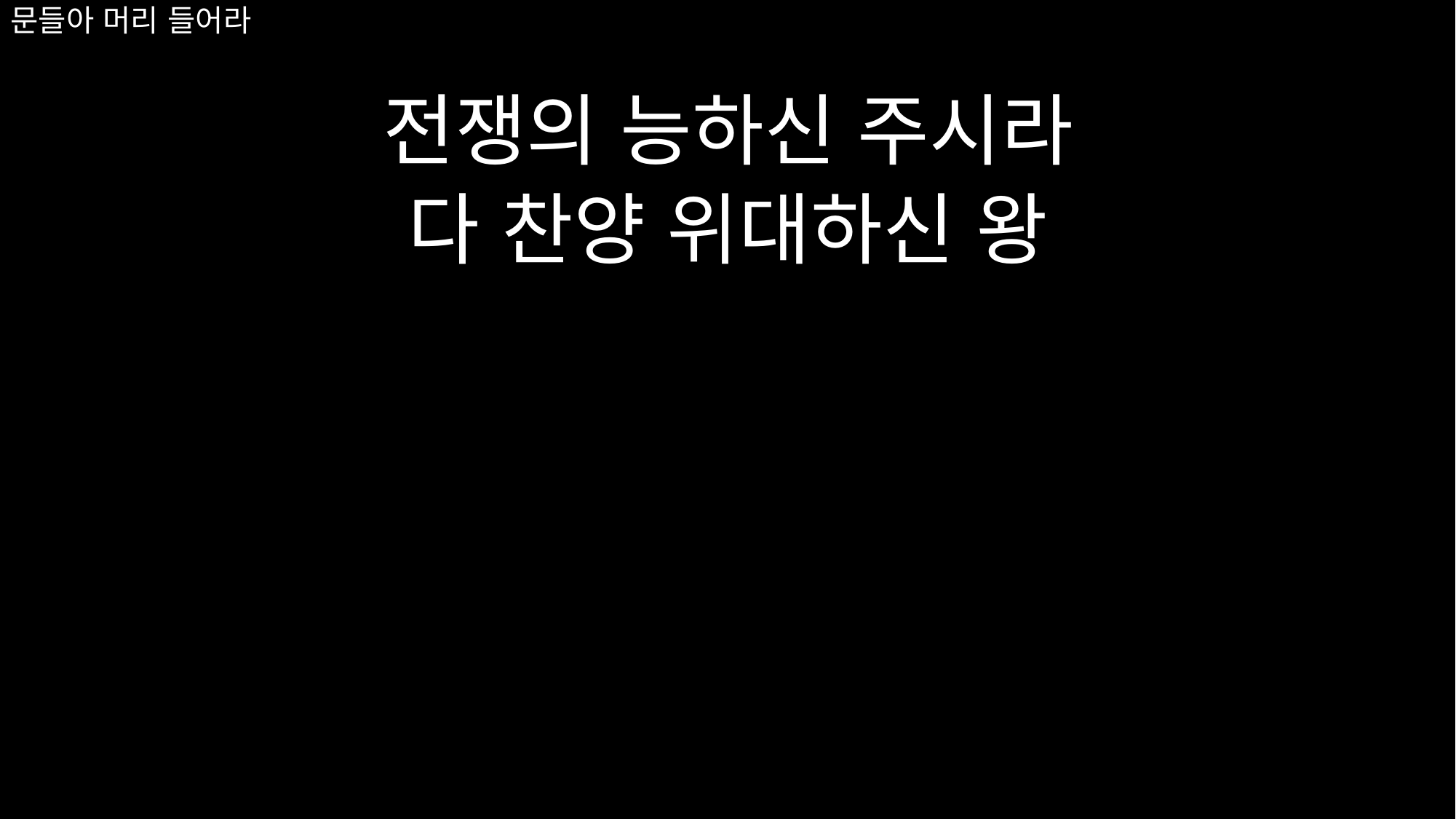

전쟁의 능하신 주시라
다 찬양 위대하신 왕

# 문들아 머리 들어라